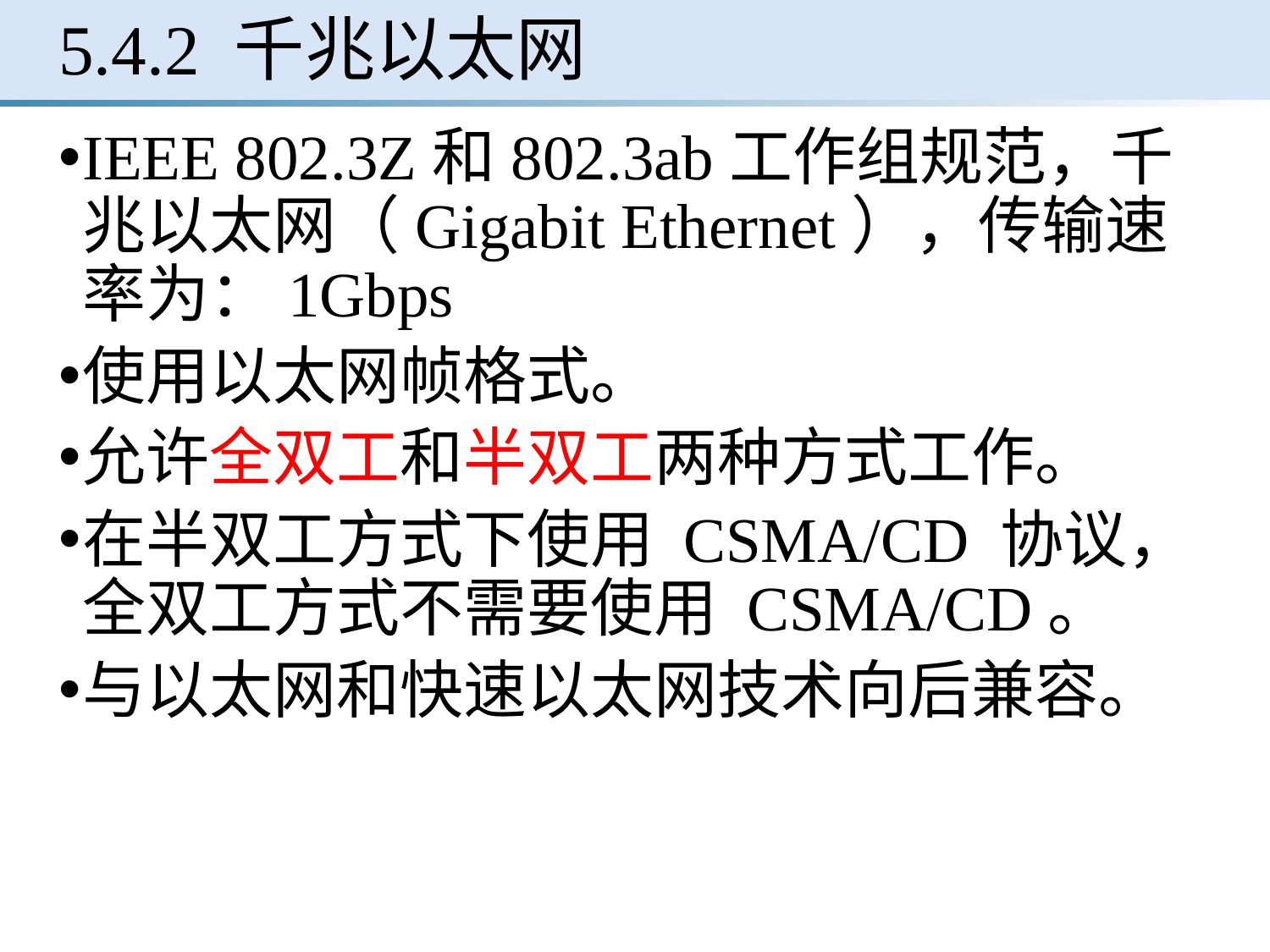

# 5.4.2 千兆以太网
IEEE 802.3Z和802.3ab工作组规范，千兆以太网（Gigabit Ethernet），传输速率为：1Gbps
使用以太网帧格式。
允许全双工和半双工两种方式工作。
在半双工方式下使用 CSMA/CD 协议，全双工方式不需要使用 CSMA/CD。
与以太网和快速以太网技术向后兼容。